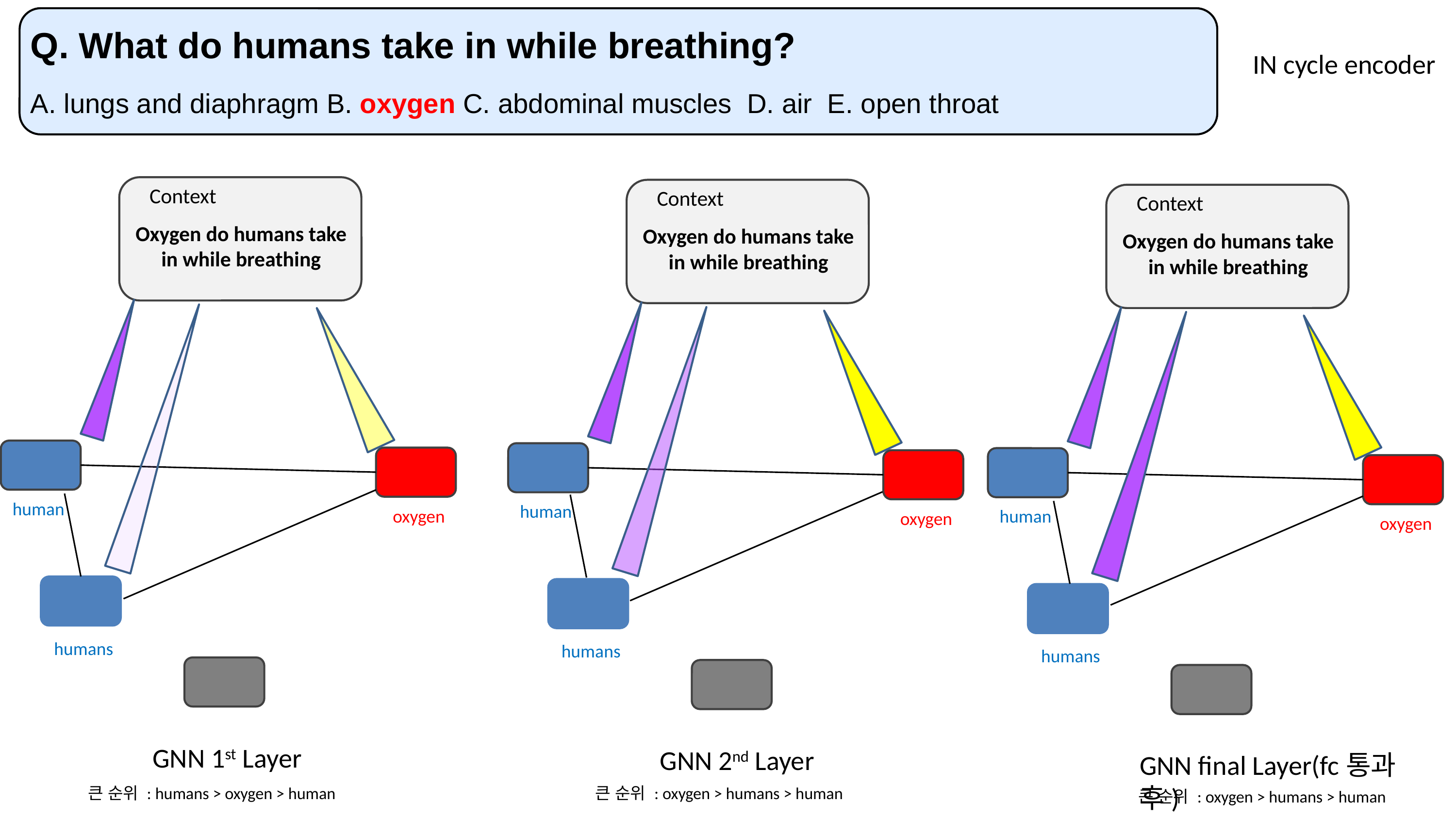

Q. What do humans take in while breathing?

A. lungs and diaphragm B. oxygen C. abdominal muscles  D. air  E. open throat
IN cycle encoder

Context
Oxygen do humans take in while breathing

Context
Oxygen do humans take in while breathing

Context
Oxygen do humans take in while breathing

human
human
oxygen
human
oxygen
oxygen

humans
humans
humans

GNN 1st Layer
GNN 2nd Layer
GNN final Layer(fc통과후)
큰 순위 : humans > oxygen > human
큰 순위 : oxygen > humans > human
큰 순위 : oxygen > humans > human